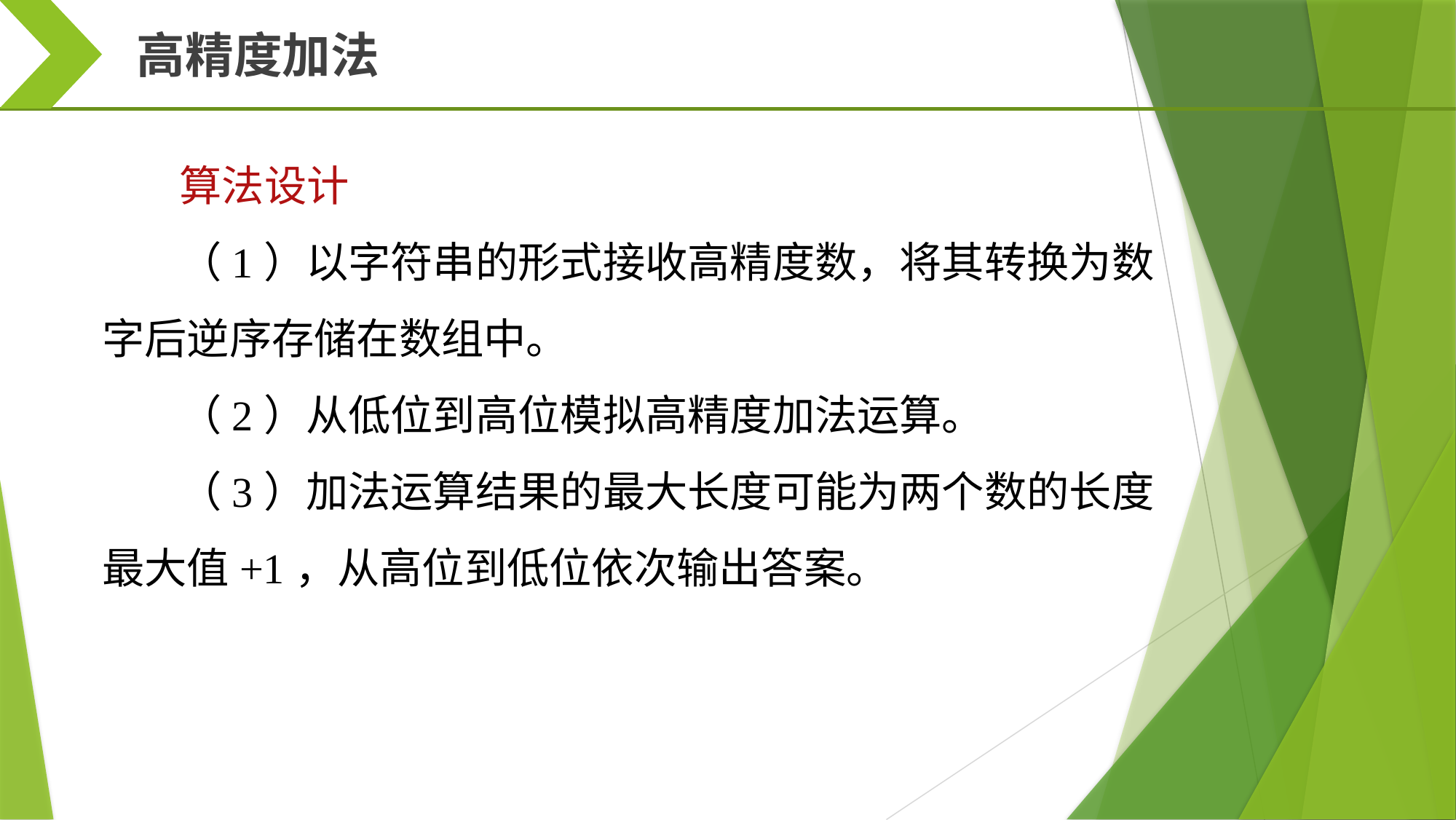

高精度加法
算法设计
（1）以字符串的形式接收高精度数，将其转换为数字后逆序存储在数组中。
（2）从低位到高位模拟高精度加法运算。
（3）加法运算结果的最大长度可能为两个数的长度最大值+1，从高位到低位依次输出答案。